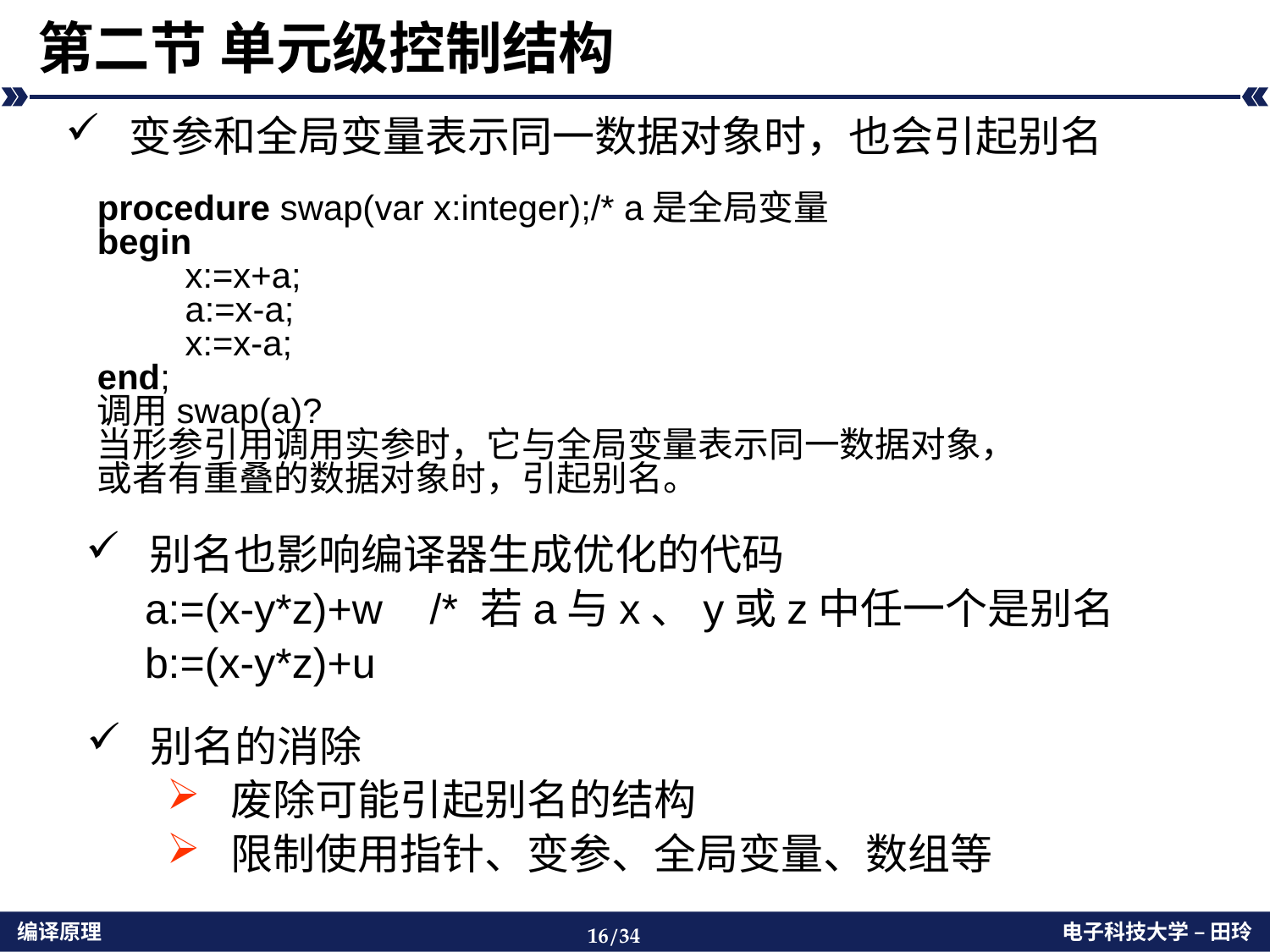

# 第二节 单元级控制结构
变参和全局变量表示同一数据对象时，也会引起别名
procedure swap(var x:integer);/* a是全局变量
begin
         x:=x+a;
         a:=x-a;
         x:=x-a;
end;
调用swap(a)?
当形参引用调用实参时，它与全局变量表示同一数据对象，或者有重叠的数据对象时，引起别名。
别名也影响编译器生成优化的代码
     a:=(x-y*z)+w    /* 若a与x、y或z中任一个是别名
     b:=(x-y*z)+u
别名的消除
废除可能引起别名的结构
限制使用指针、变参、全局变量、数组等